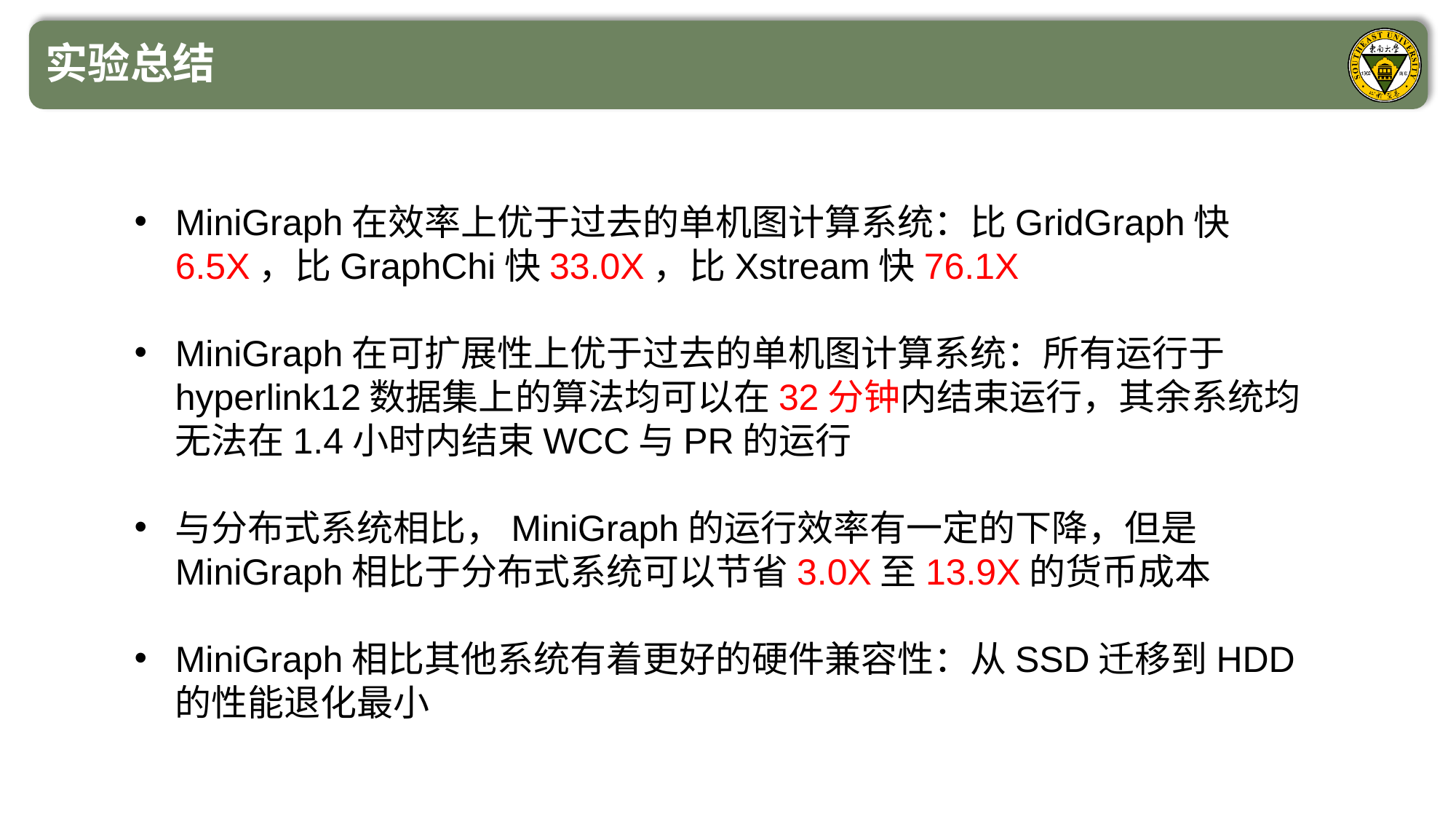

实验总结
MiniGraph在效率上优于过去的单机图计算系统：比GridGraph快6.5X，比GraphChi快33.0X，比Xstream快76.1X

MiniGraph在可扩展性上优于过去的单机图计算系统：所有运行于hyperlink12数据集上的算法均可以在32分钟内结束运行，其余系统均无法在1.4小时内结束WCC与PR的运行

与分布式系统相比，MiniGraph的运行效率有一定的下降，但是MiniGraph相比于分布式系统可以节省3.0X至13.9X的货币成本

MiniGraph相比其他系统有着更好的硬件兼容性：从SSD迁移到HDD的性能退化最小
30